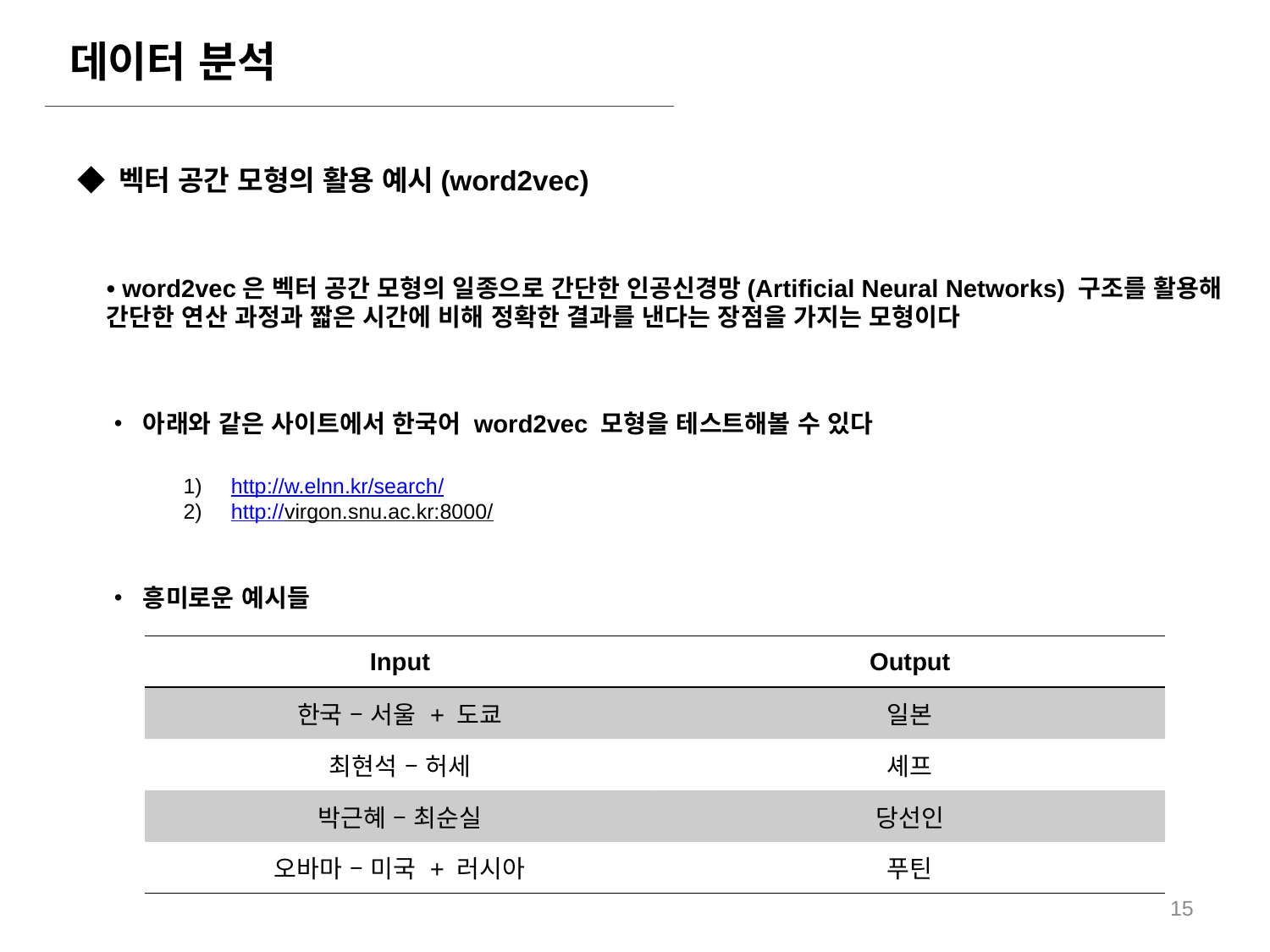

데이터 분석
◆ 벡터 공간 모형의 활용 예시(word2vec)
• word2vec은 벡터 공간 모형의 일종으로 간단한 인공신경망(Artificial Neural Networks) 구조를 활용해 간단한 연산 과정과 짧은 시간에 비해 정확한 결과를 낸다는 장점을 가지는 모형이다
• 아래와 같은 사이트에서 한국어 word2vec 모형을 테스트해볼 수 있다
http://w.elnn.kr/search/
http://virgon.snu.ac.kr:8000/
• 흥미로운 예시들
| Input | Output |
| --- | --- |
| 한국 – 서울 + 도쿄 | 일본 |
| 최현석 – 허세 | 셰프 |
| 박근혜 – 최순실 | 당선인 |
| 오바마 – 미국 + 러시아 | 푸틴 |
15